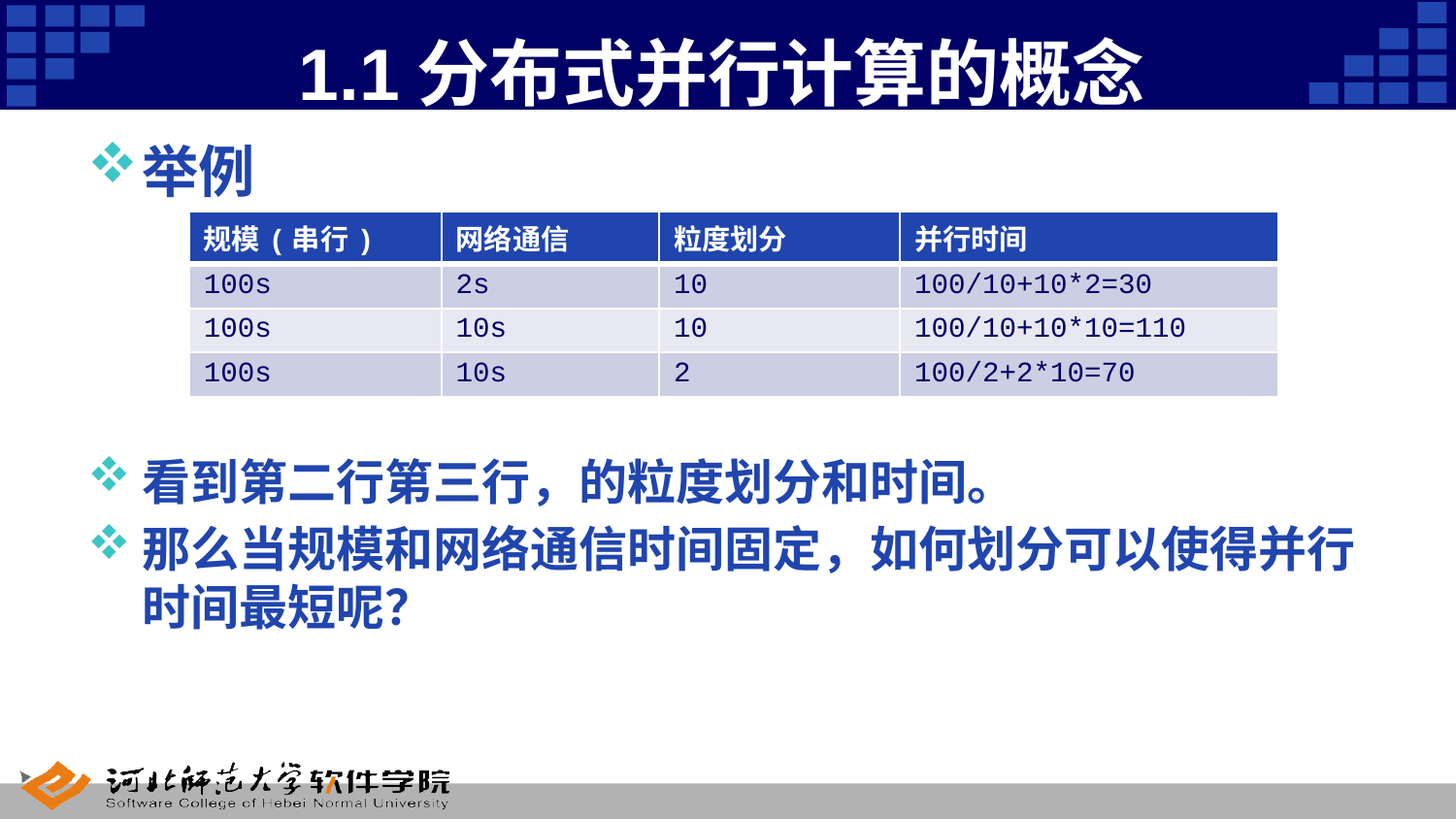

# 1.1分布式并行计算的概念
举例

看到第二行第三行，的粒度划分和时间。
那么当规模和网络通信时间固定，如何划分可以使得并行时间最短呢？
| 规模(串行) | 网络通信 | 粒度划分 | 并行时间 |
| --- | --- | --- | --- |
| 100s | 2s | 10 | 100/10+10\*2=30 |
| 100s | 10s | 10 | 100/10+10\*10=110 |
| 100s | 10s | 2 | 100/2+2\*10=70 |